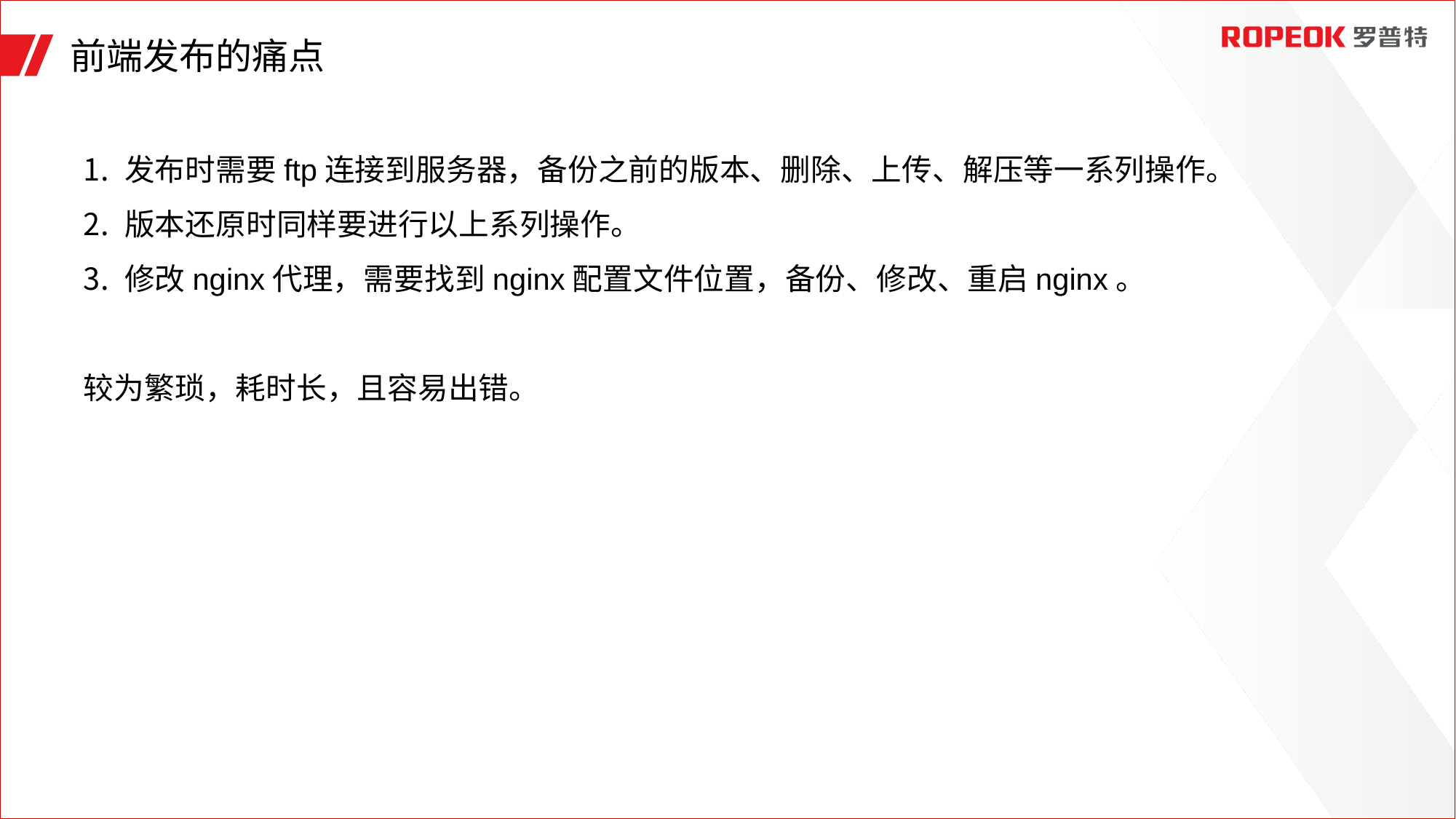

前端发布的痛点

发布时需要ftp连接到服务器，备份之前的版本、删除、上传、解压等一系列操作。
版本还原时同样要进行以上系列操作。
修改nginx代理，需要找到nginx配置文件位置，备份、修改、重启nginx。

较为繁琐，耗时长，且容易出错。